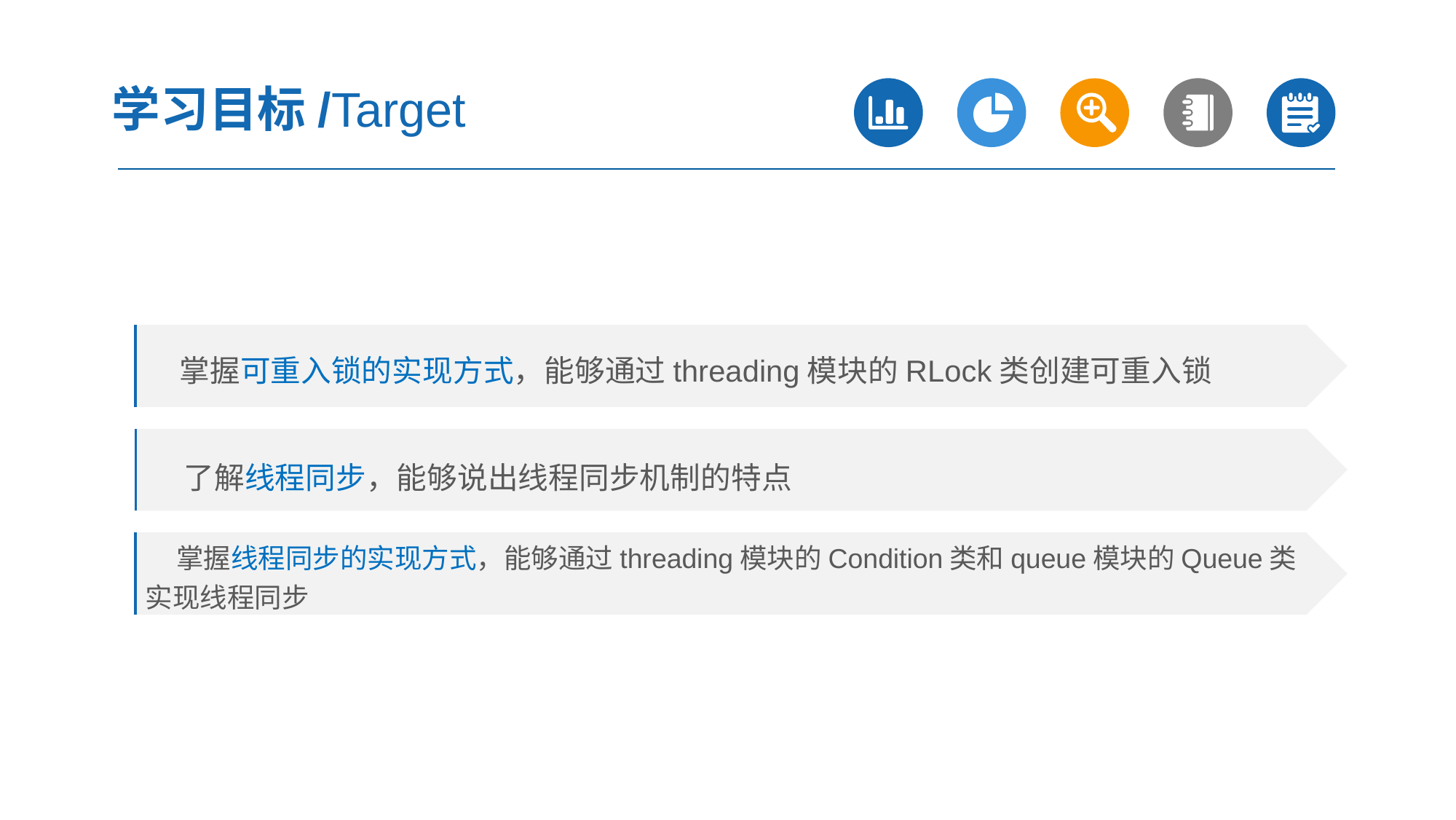

学习目标/Target
    掌握可重入锁的实现方式，能够通过threading模块的RLock类创建可重入锁

    了解线程同步，能够说出线程同步机制的特点

    掌握线程同步的实现方式，能够通过threading模块的Condition类和queue模块的Queue类实现线程同步